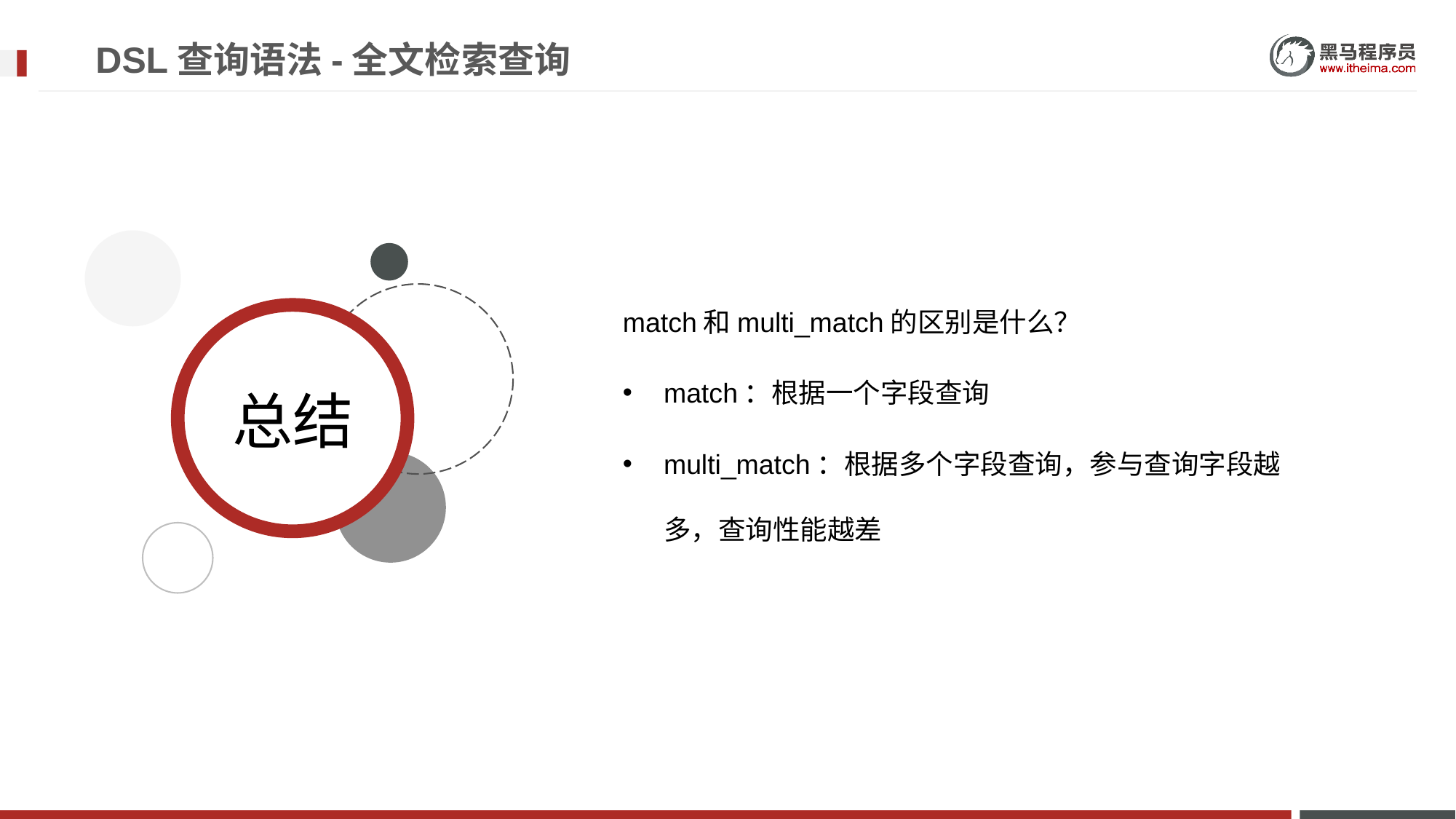

# DSL查询语法-全文检索查询
match和multi_match的区别是什么？
match：根据一个字段查询
multi_match：根据多个字段查询，参与查询字段越多，查询性能越差